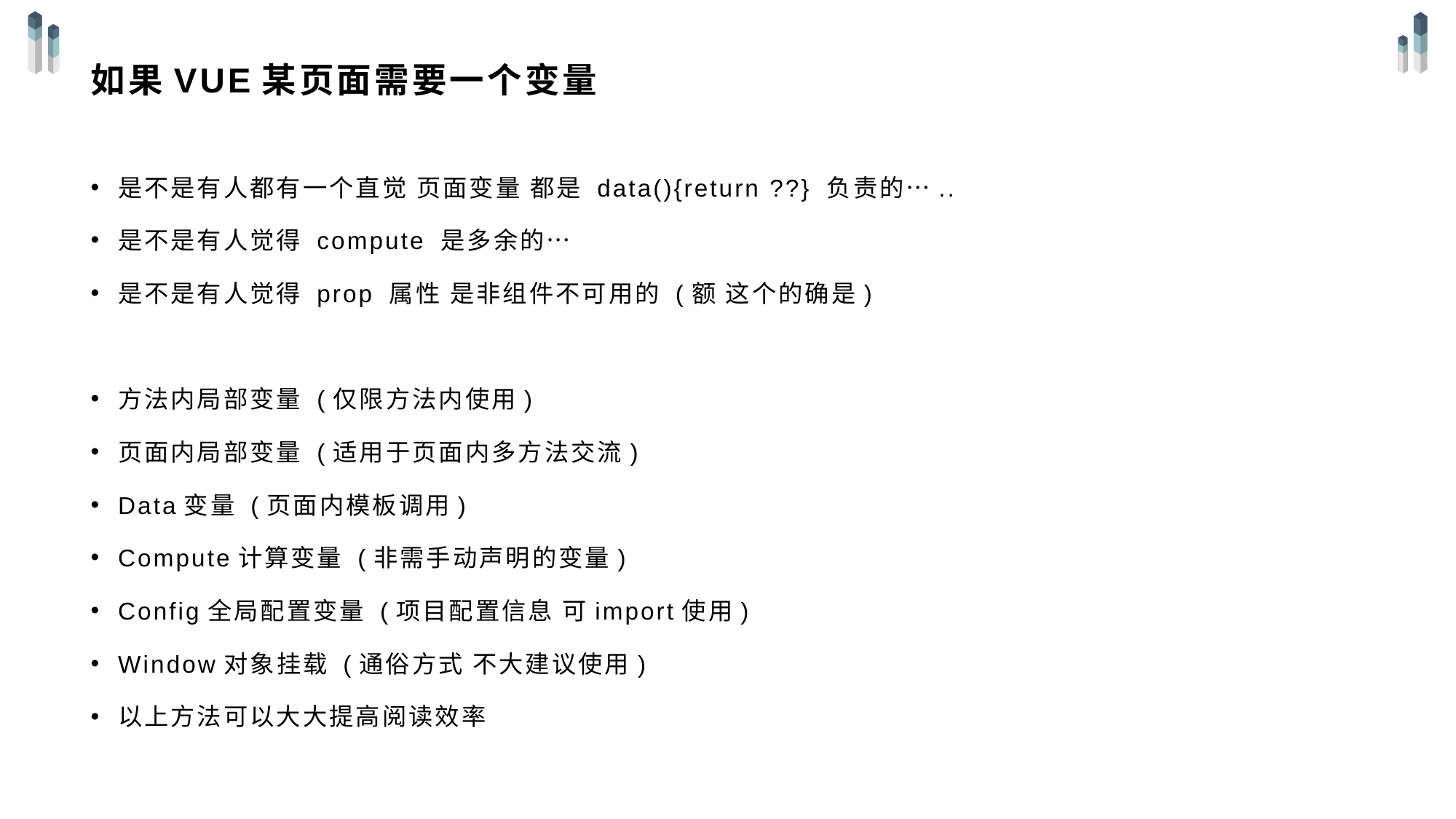

# 如果VUE某页面需要一个变量

是不是有人都有一个直觉 页面变量 都是 data(){return ??} 负责的…..
是不是有人觉得 compute 是多余的…
是不是有人觉得 prop 属性 是非组件不可用的 (额 这个的确是)

方法内局部变量 (仅限方法内使用)
页面内局部变量 (适用于页面内多方法交流)
Data变量 (页面内模板调用)
Compute计算变量 (非需手动声明的变量)
Config全局配置变量 (项目配置信息 可import使用)
Window对象挂载 (通俗方式 不大建议使用)
以上方法可以大大提高阅读效率